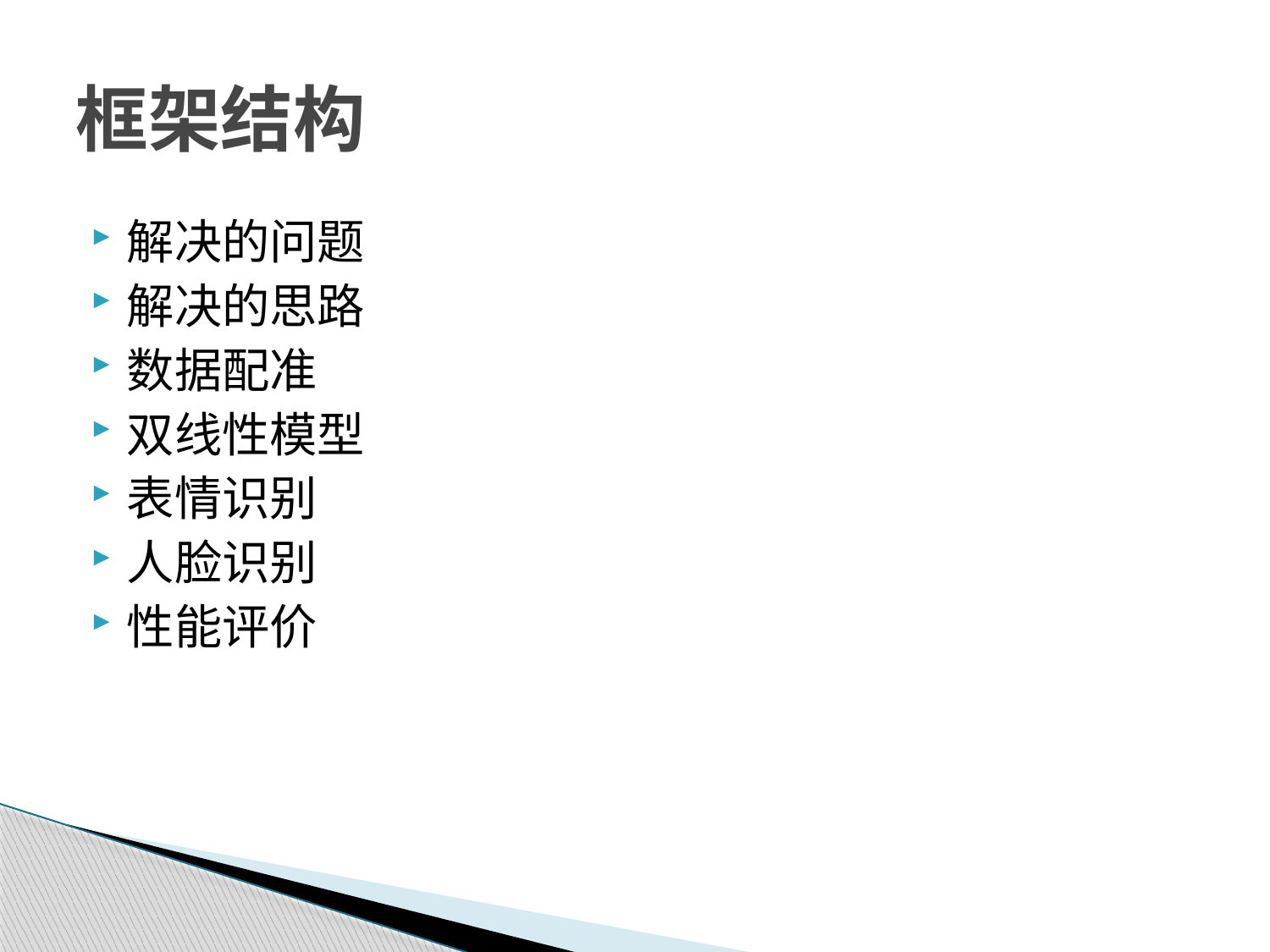

# 框架结构
解决的问题
解决的思路
数据配准
双线性模型
表情识别
人脸识别
性能评价